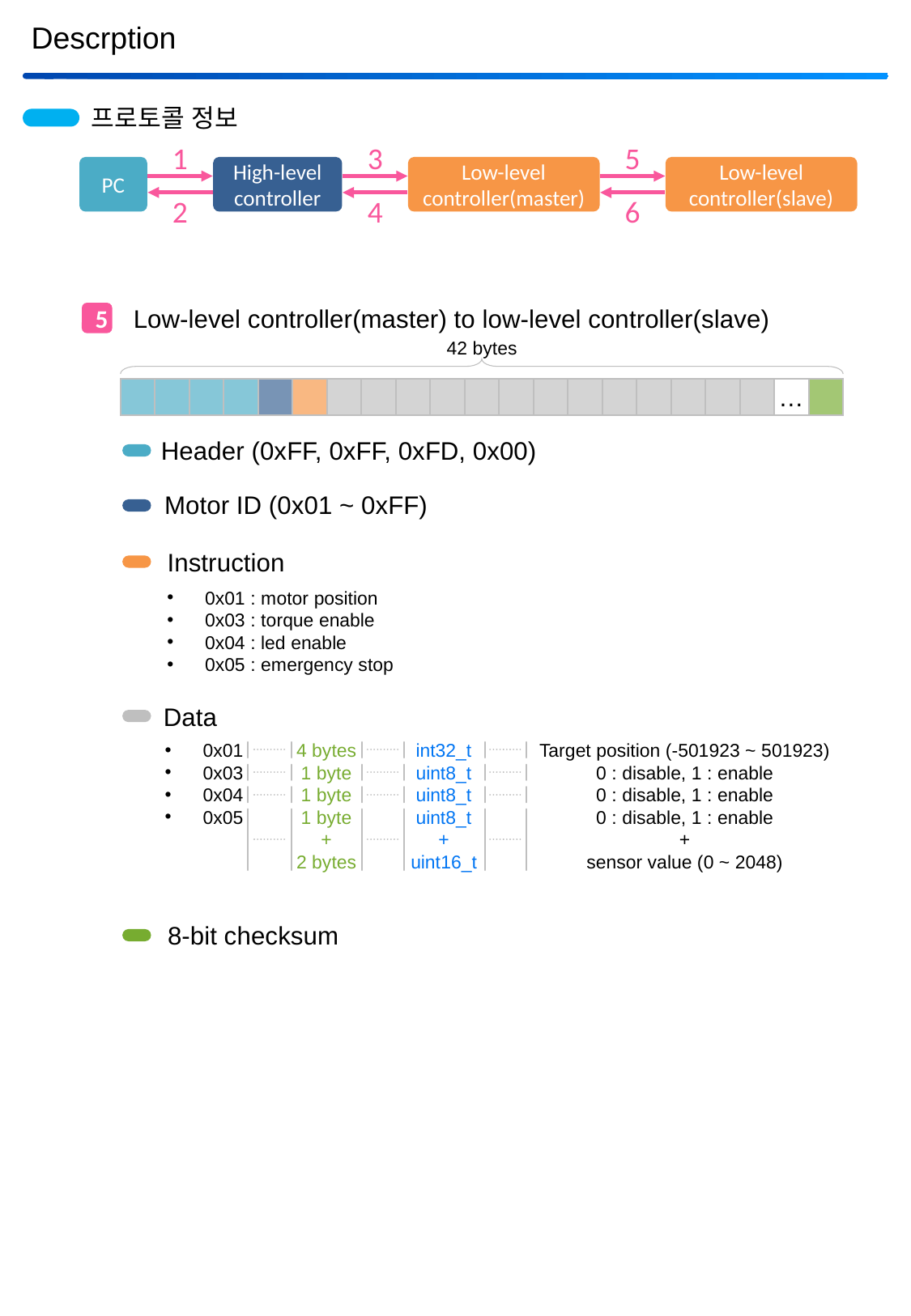

Descrption

프로토콜 정보

1
2
3
4
5
6
PC
High-level
controller
Low-level
controller(master)
Low-level
controller(slave)
Low-level controller(master) to low-level controller(slave)
5
42 bytes
…

Header (0xFF, 0xFF, 0xFD, 0x00)

Motor ID (0x01 ~ 0xFF)

Instruction

0x01 : motor position
0x03 : torque enable
0x04 : led enable
0x05 : emergency stop
Data

4 bytes
1 byte
1 byte
1 byte
+
2 bytes
int32_t
uint8_t
uint8_t
uint8_t
+
uint16_t
Target position (-501923 ~ 501923)
0 : disable, 1 : enable
0 : disable, 1 : enable
0 : disable, 1 : enable
+
sensor value (0 ~ 2048)
0x01
0x03
0x04
0x05
8-bit checksum